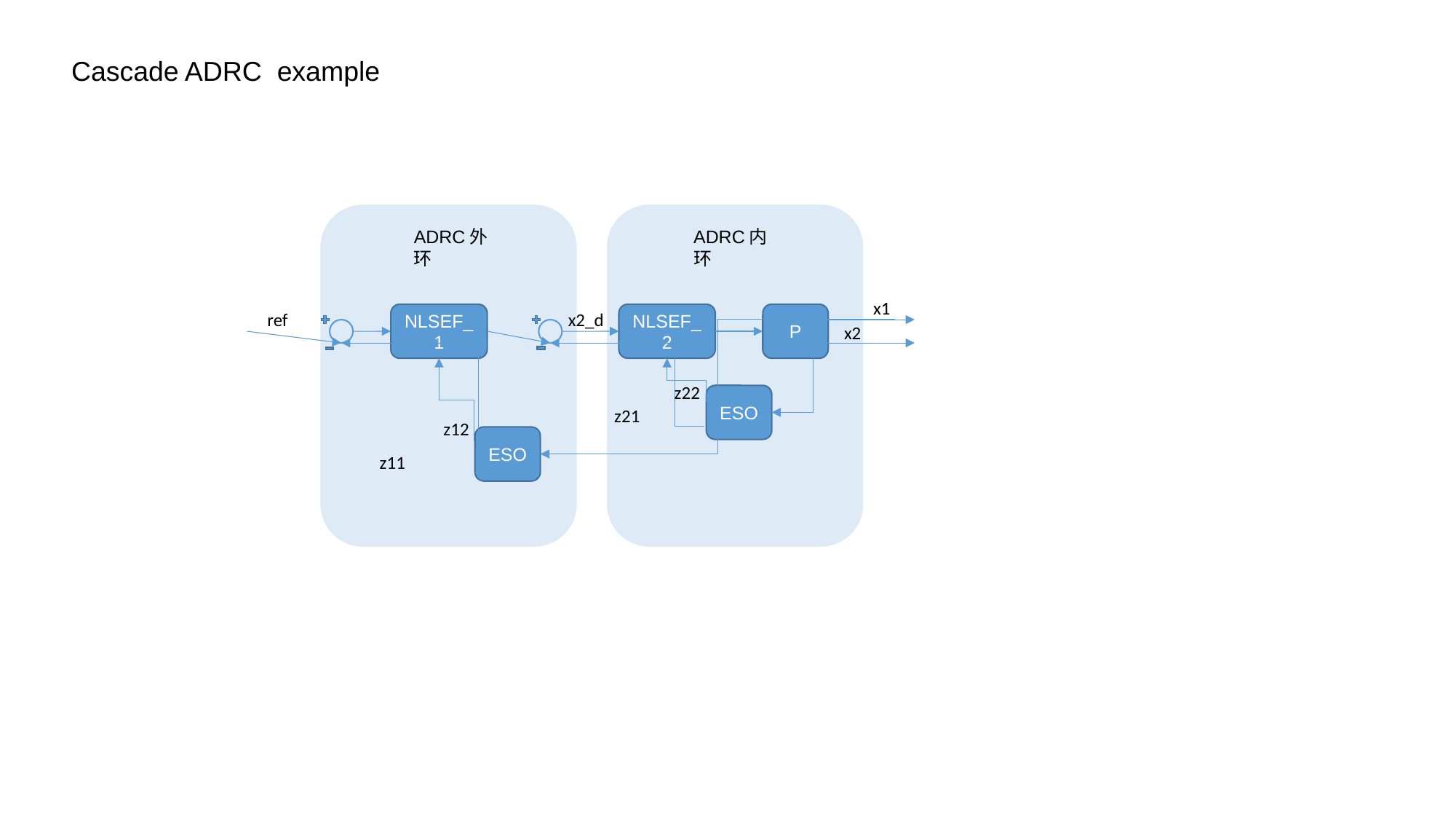

Cascade ADRC  example

ADRC内环
ADRC外环
x1
ref
x2_d
NLSEF_1
NLSEF_2
P

x2

z22
ESO
z21

z12
ESO
z11